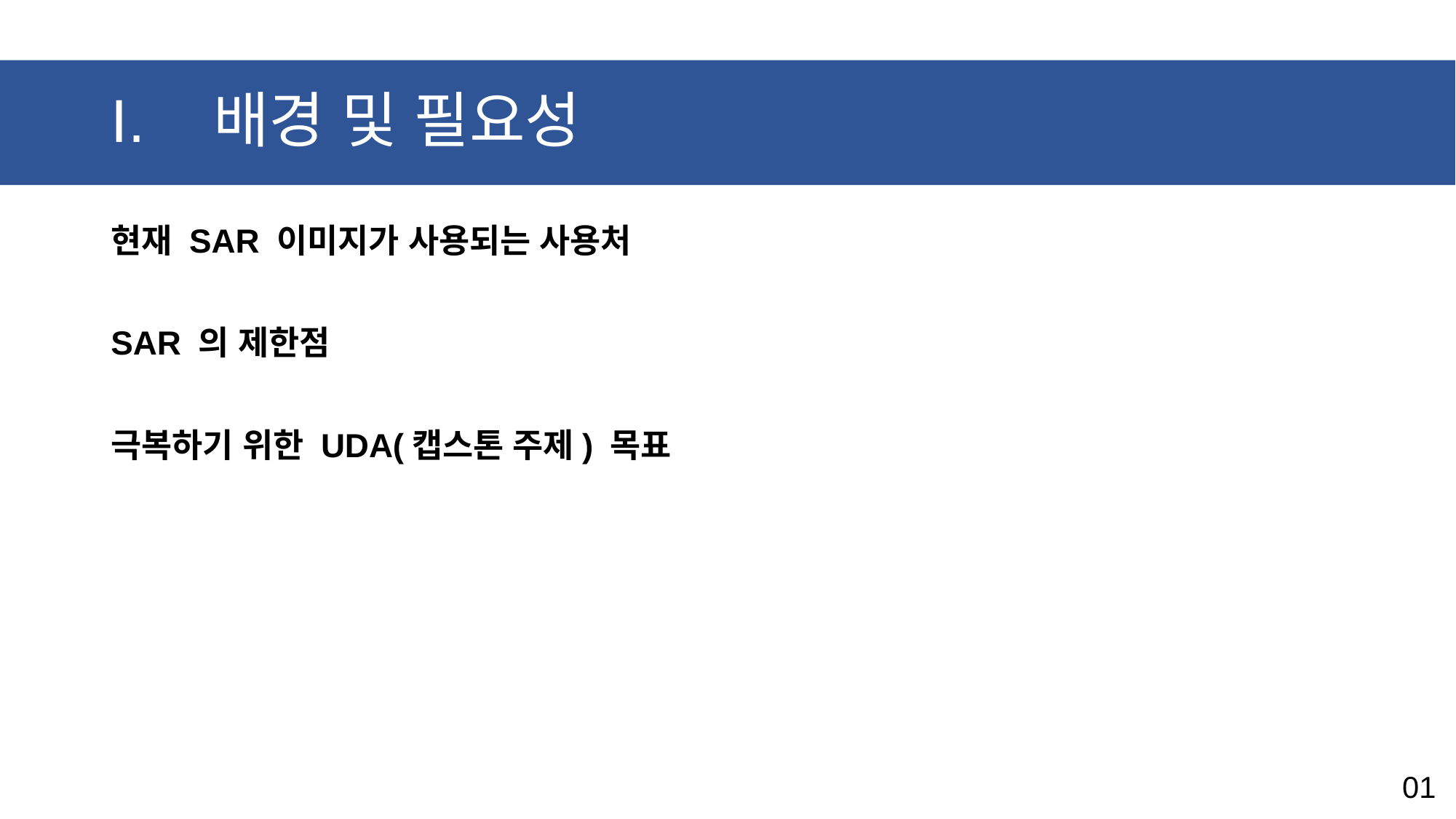

# 배경 및 필요성

현재 SAR 이미지가 사용되는 사용처

SAR 의 제한점

극복하기 위한 UDA(캡스톤 주제) 목표
01